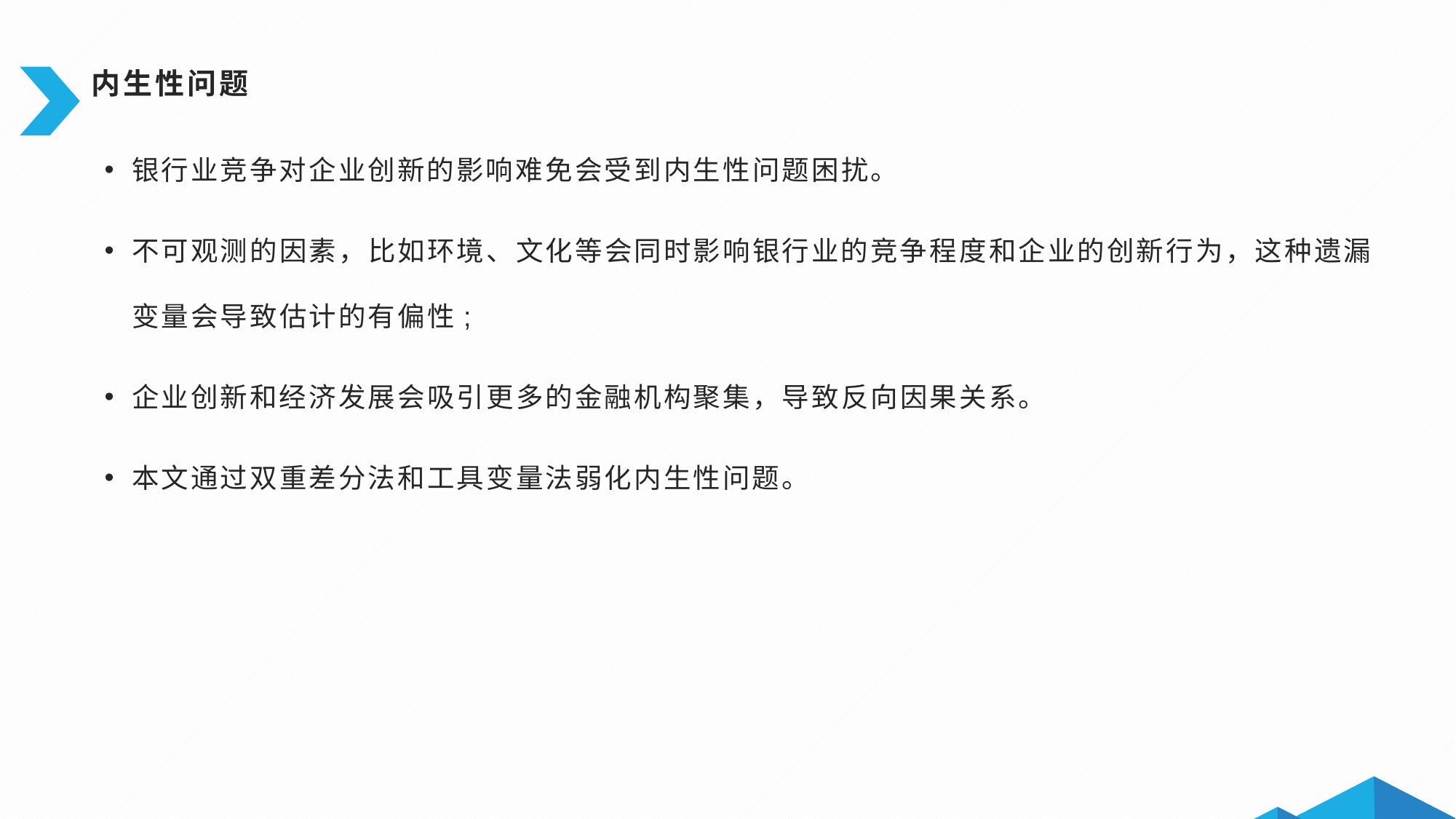

# 内生性问题

银行业竞争对企业创新的影响难免会受到内生性问题困扰。
不可观测的因素，比如环境、文化等会同时影响银行业的竞争程度和企业的创新行为，这种遗漏变量会导致估计的有偏性;
企业创新和经济发展会吸引更多的金融机构聚集，导致反向因果关系。
本文通过双重差分法和工具变量法弱化内生性问题。

18